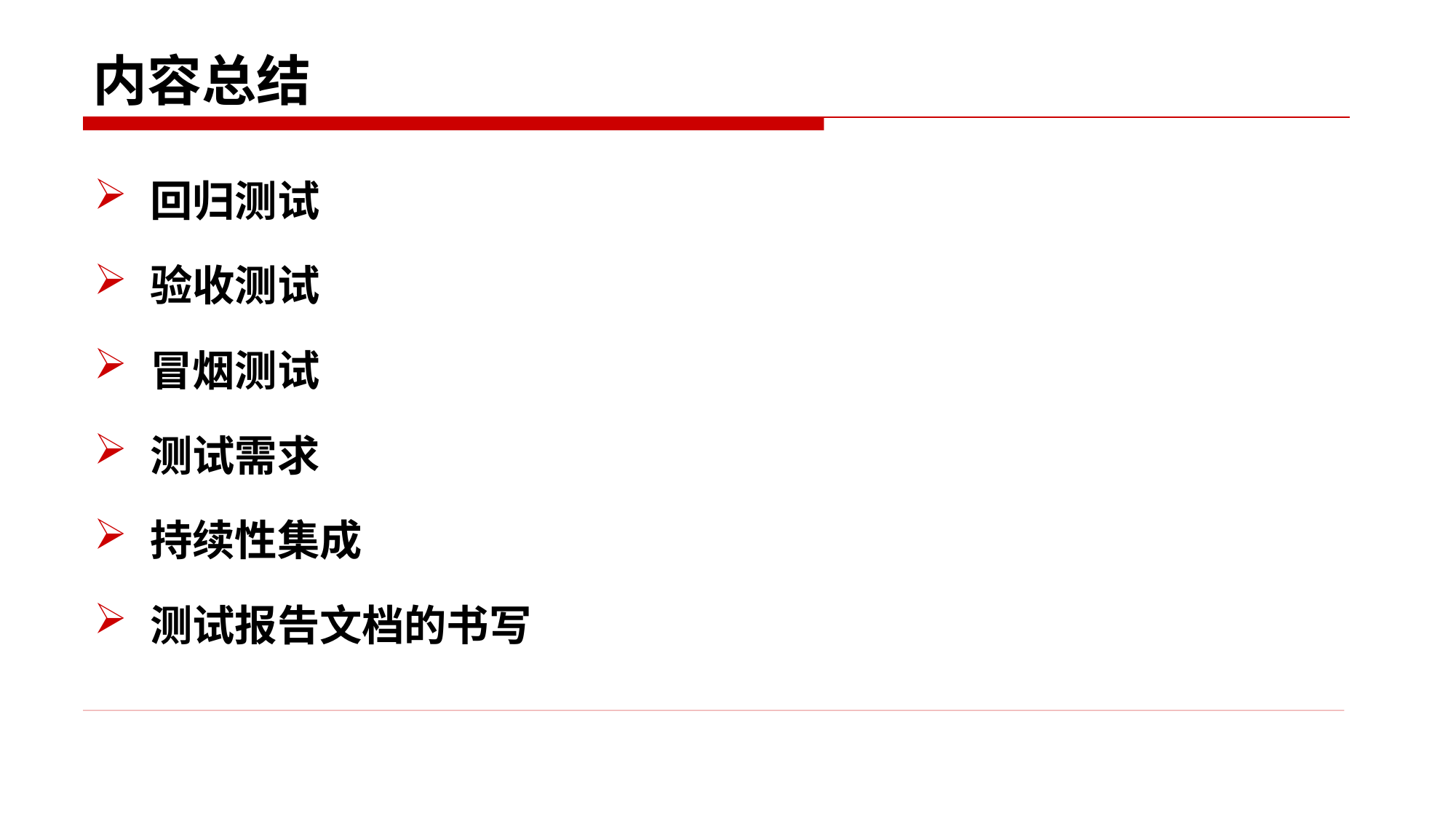

# 内容总结
回归测试
验收测试
冒烟测试
测试需求
持续性集成
测试报告文档的书写